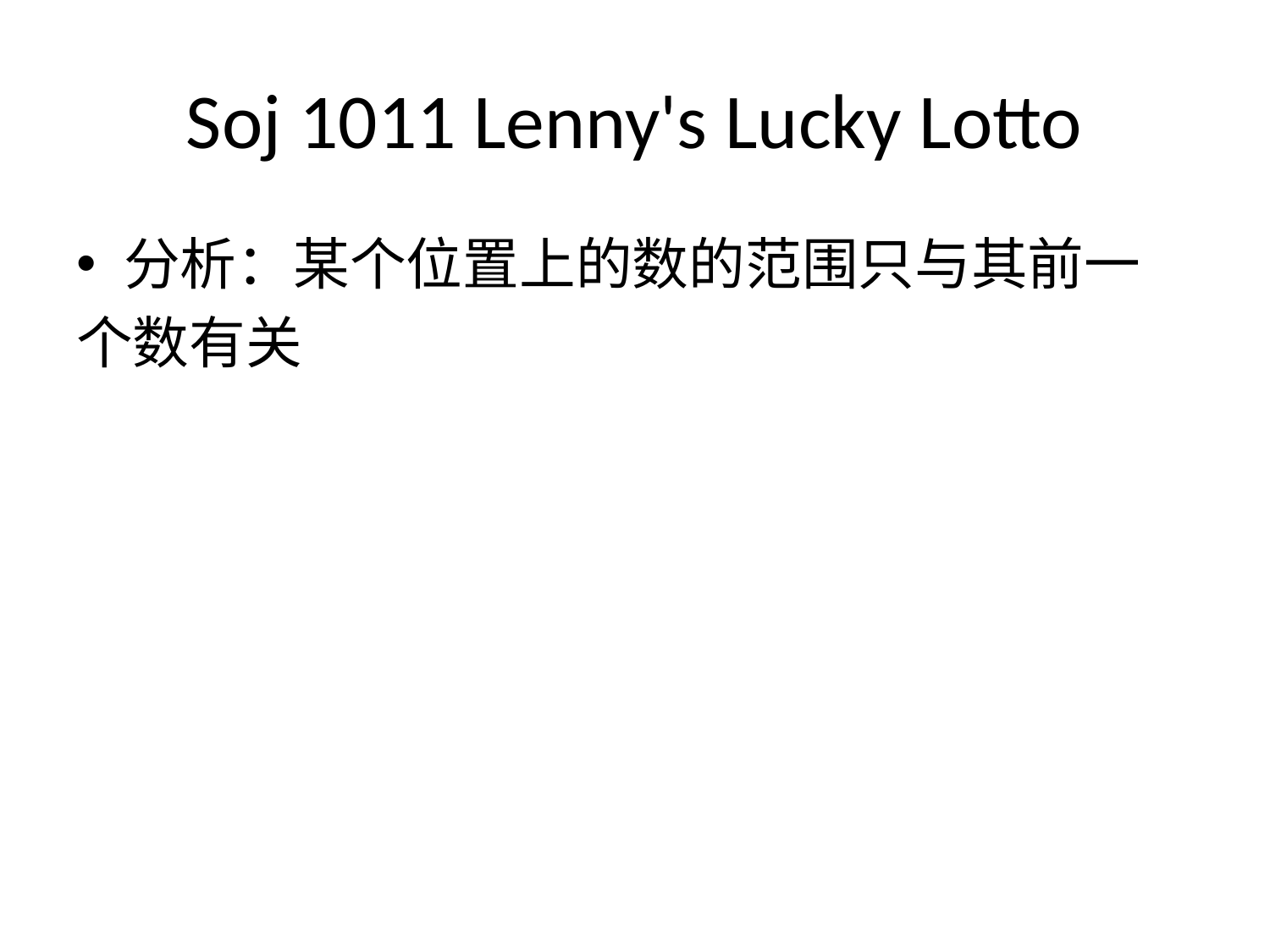

# Soj 1011 Lenny's Lucky Lotto
分析：某个位置上的数的范围只与其前一
个数有关